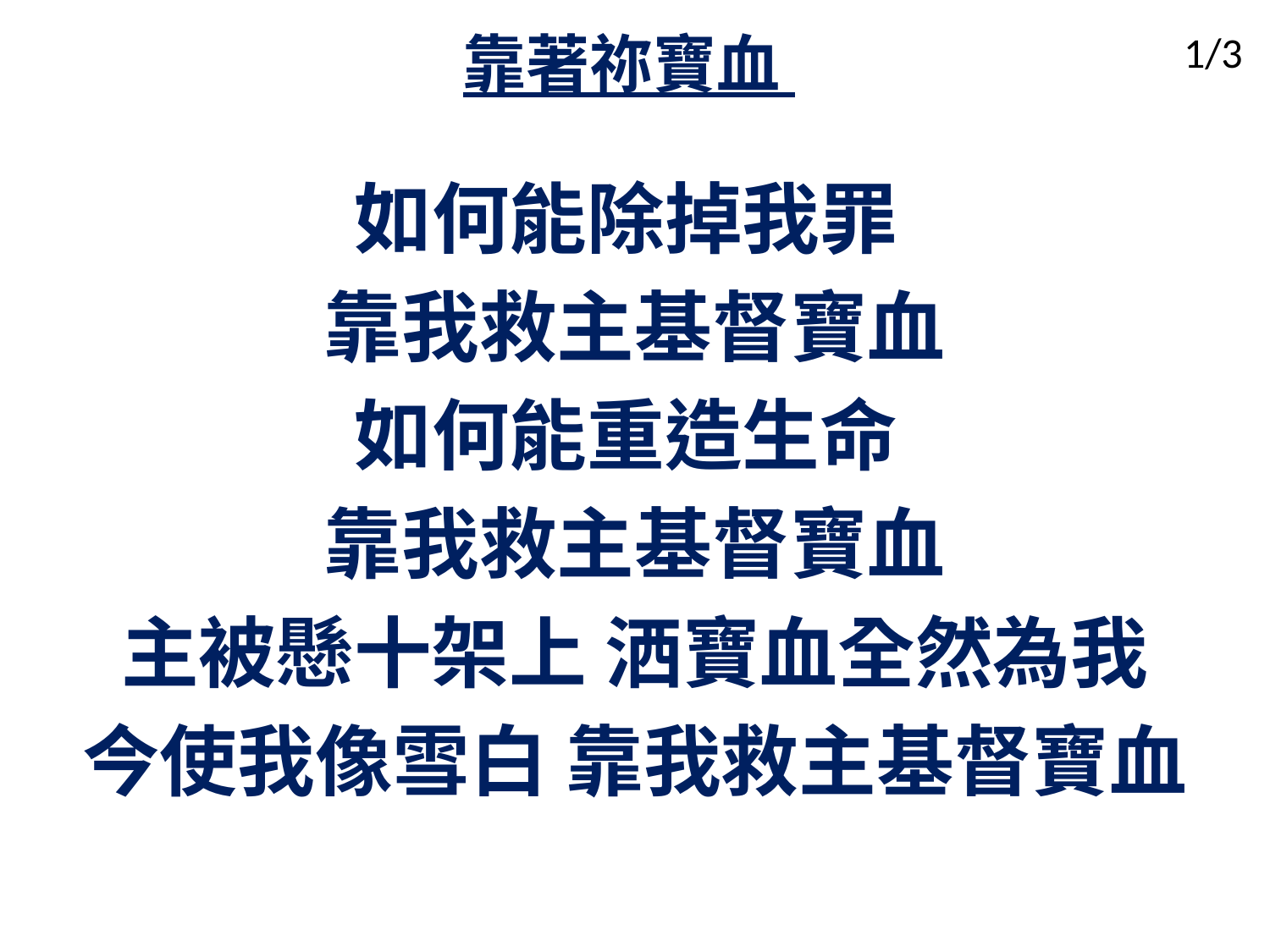

# 靠著祢寶血
1/3
如何能除掉我罪
靠我救主基督寶血
如何能重造生命
靠我救主基督寶血
主被懸十架上 洒寶血全然為我
今使我像雪白 靠我救主基督寶血